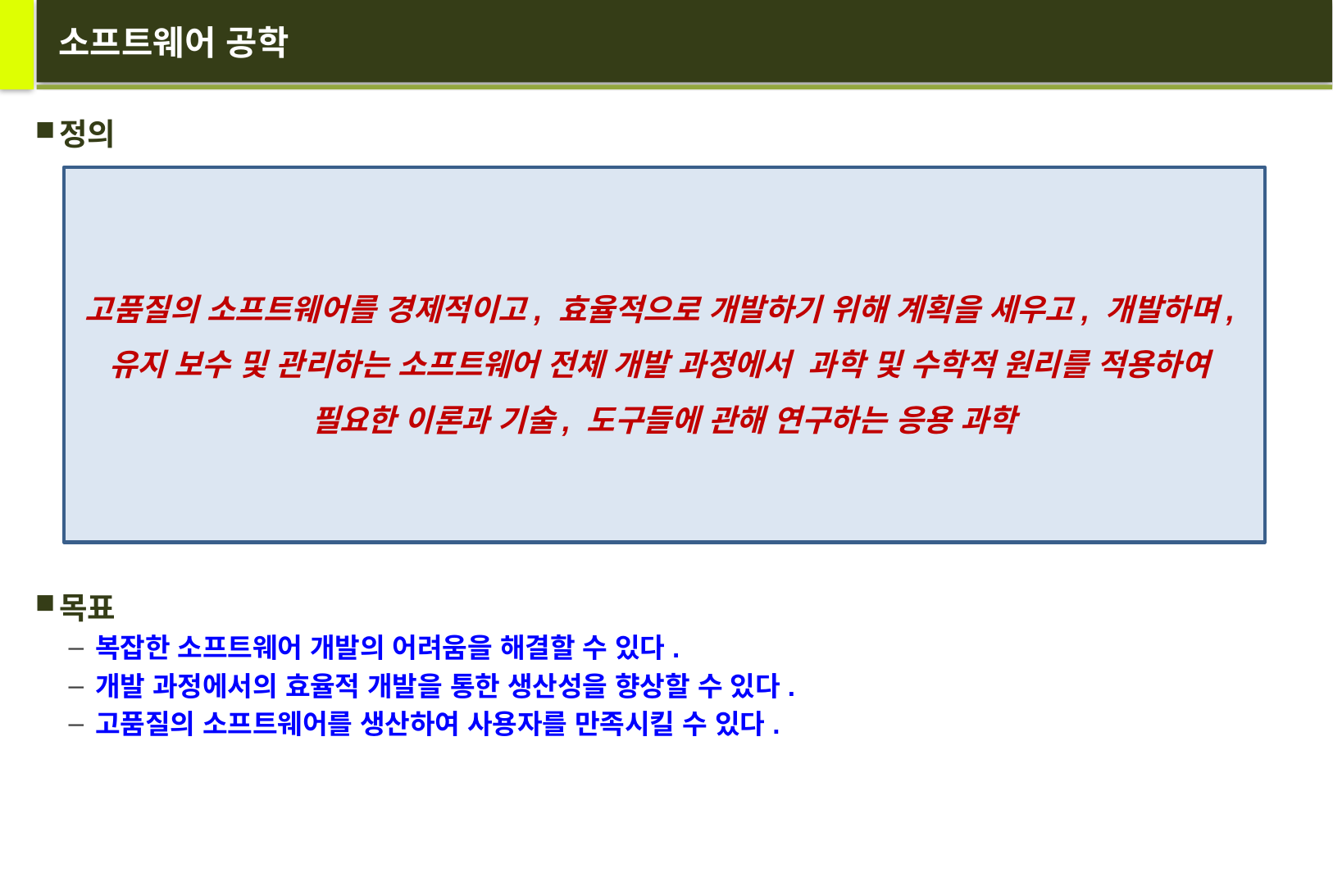

# 소프트웨어 공학
정의

목표
복잡한 소프트웨어 개발의 어려움을 해결할 수 있다.
개발 과정에서의 효율적 개발을 통한 생산성을 향상할 수 있다.
고품질의 소프트웨어를 생산하여 사용자를 만족시킬 수 있다.
고품질의 소프트웨어를 경제적이고, 효율적으로 개발하기 위해 계획을 세우고, 개발하며,
유지 보수 및 관리하는 소프트웨어 전체 개발 과정에서  과학 및 수학적 원리를 적용하여
필요한 이론과 기술, 도구들에 관해 연구하는 응용 과학